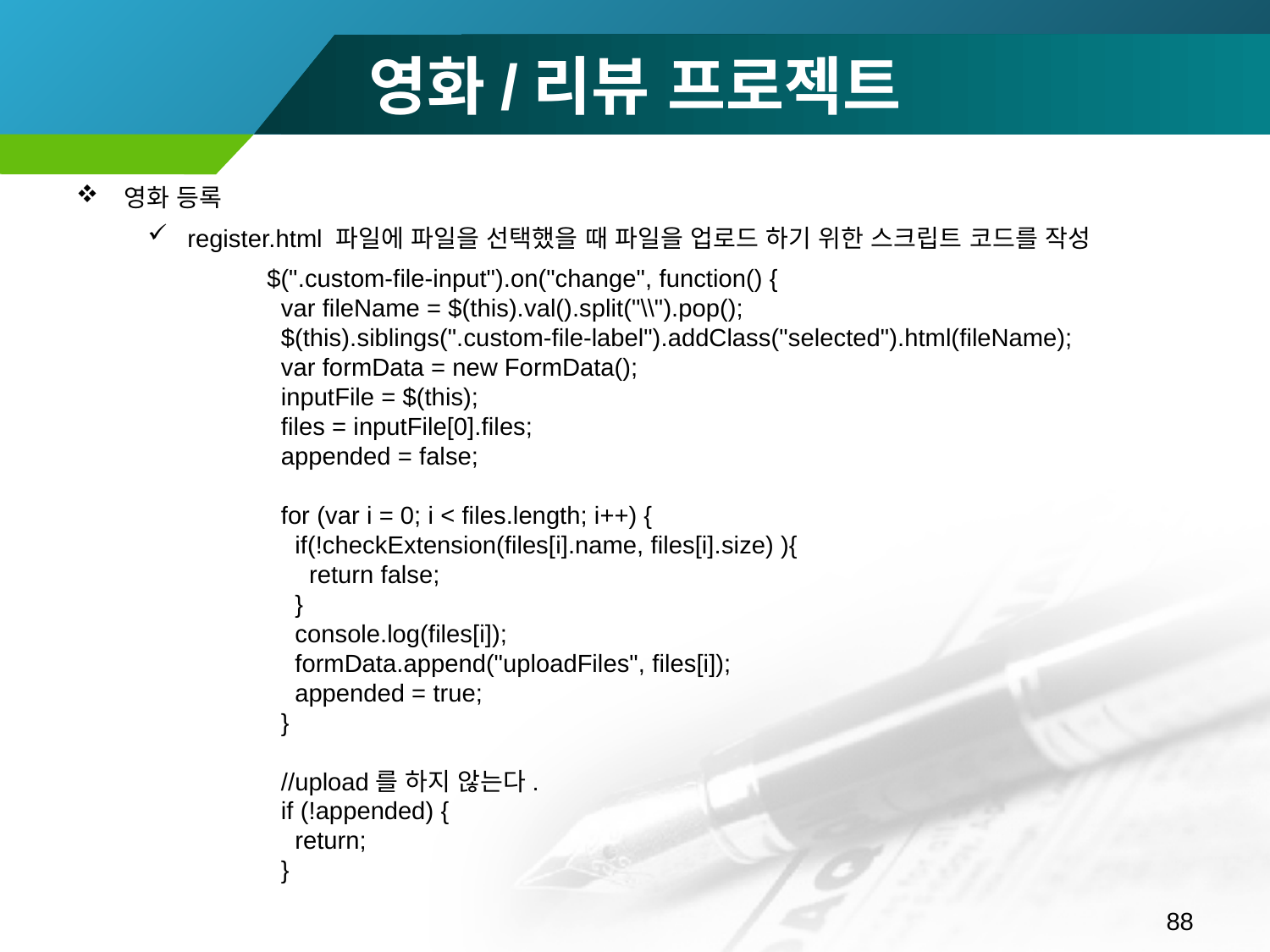

# 영화/리뷰 프로젝트
영화 등록
register.html 파일에 파일을 선택했을 때 파일을 업로드 하기 위한 스크립트 코드를 작성
        $(".custom-file-input").on("change", function() {
          var fileName = $(this).val().split("\\").pop();
          $(this).siblings(".custom-file-label").addClass("selected").html(fileName);
          var formData = new FormData();
          inputFile = $(this);
          files = inputFile[0].files;
          appended = false;

          for (var i = 0; i < files.length; i++) {
            if(!checkExtension(files[i].name, files[i].size) ){
              return false;
            }
            console.log(files[i]);
            formData.append("uploadFiles", files[i]);
            appended = true;
          }

          //upload를 하지 않는다.
          if (!appended) {
            return;
          }

88